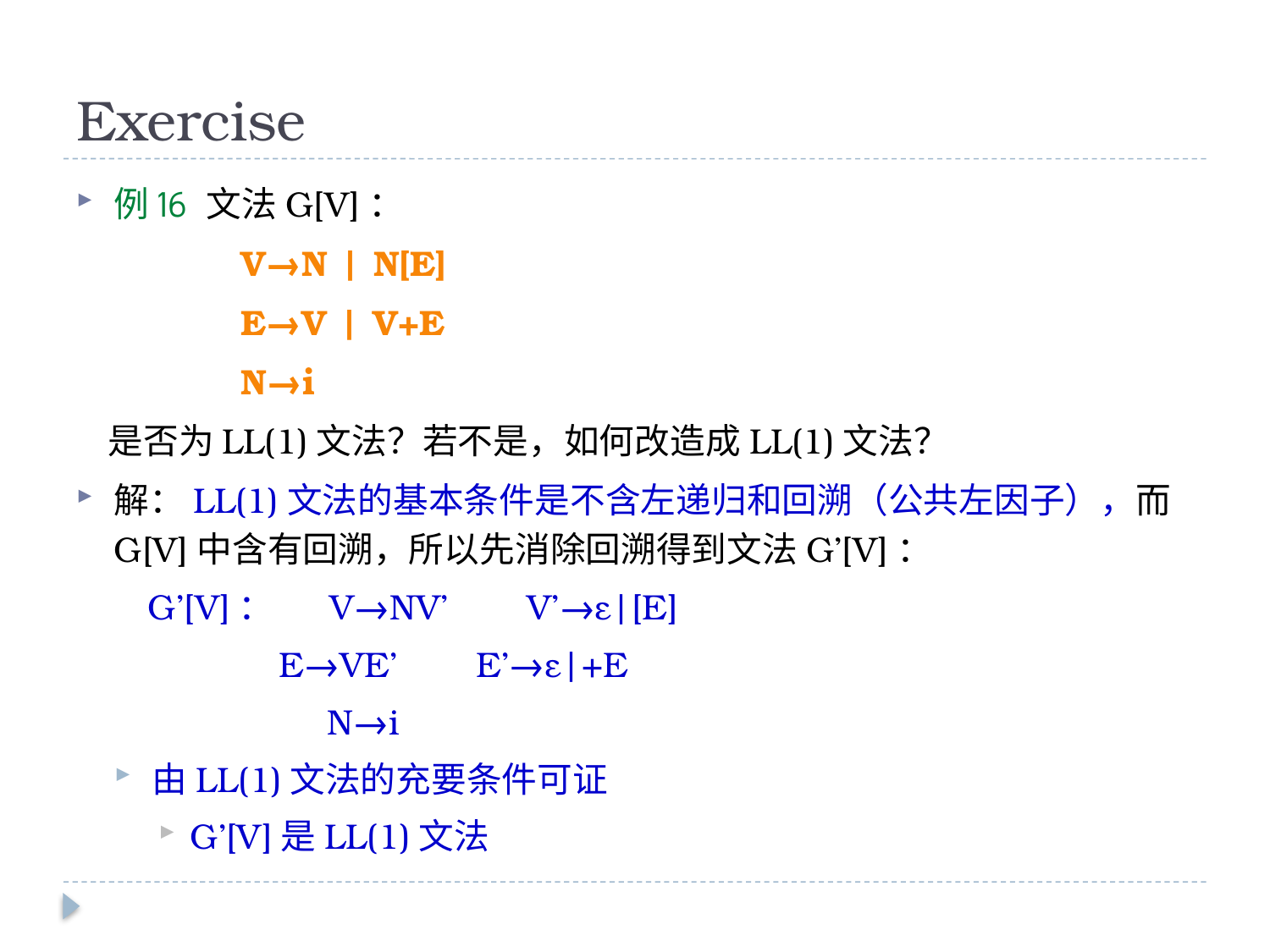

# Exercise
例16 文法G[V]：
    	V→N | N[E]
		E→V | V+E
		N→i
   是否为LL(1)文法？若不是，如何改造成LL(1)文法？
解：LL(1)文法的基本条件是不含左递归和回溯（公共左因子），而G[V]中含有回溯，所以先消除回溯得到文法G’[V]：
   G’[V]：      V→NV’       V’→ε|[E]
           	E→VE’       E’→ε|+E
                   N→i
由LL(1)文法的充要条件可证
G’[V]是LL(1)文法

78